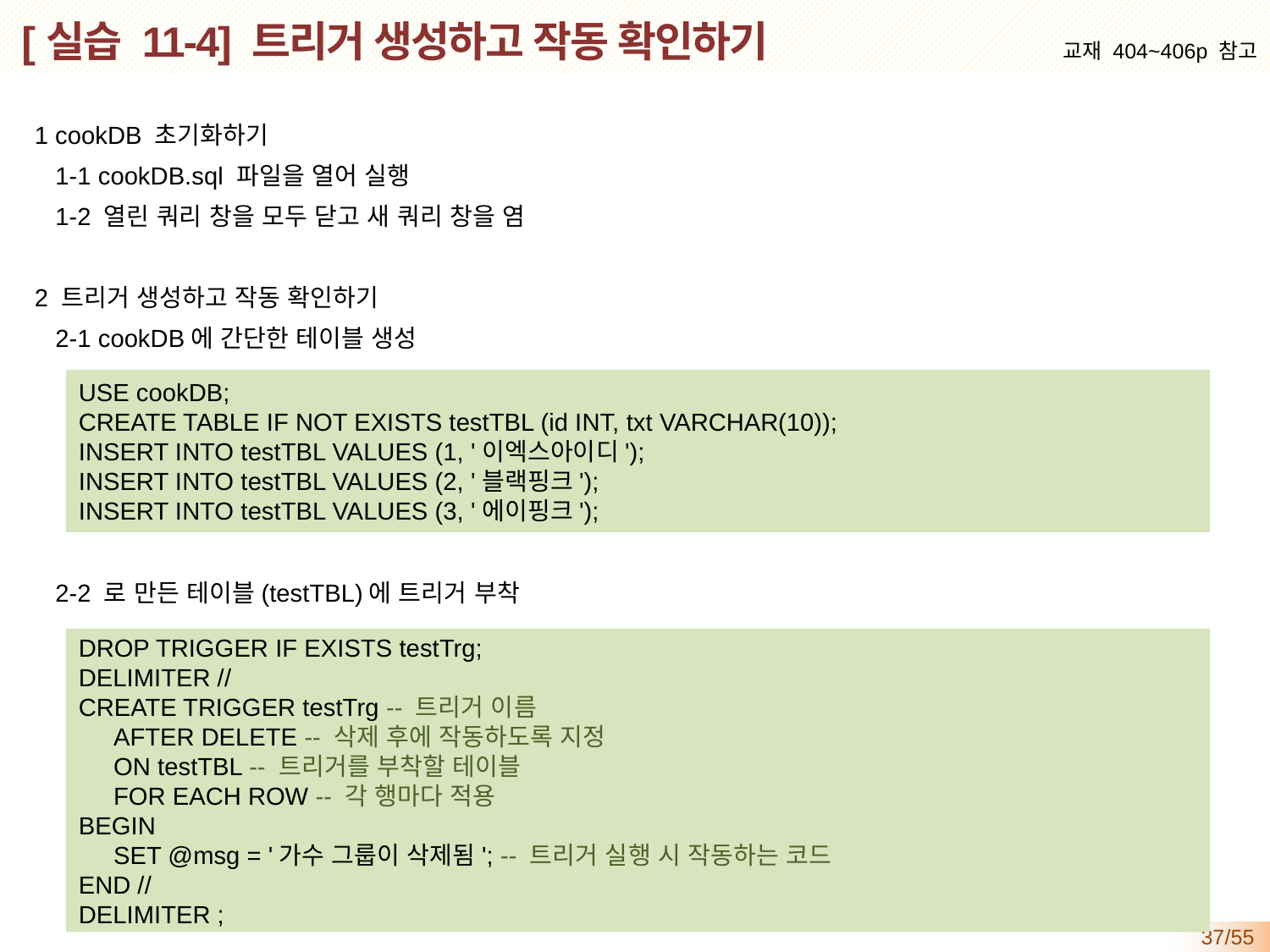

# [실습 11-4] 트리거 생성하고 작동 확인하기
교재 404~406p 참고
1 cookDB 초기화하기
   1-1 cookDB.sql 파일을 열어 실행
   1-2 열린 쿼리 창을 모두 닫고 새 쿼리 창을 염

2 트리거 생성하고 작동 확인하기
   2-1 cookDB에 간단한 테이블 생성

   2-2 로 만든 테이블(testTBL)에 트리거 부착

USE cookDB;
CREATE TABLE IF NOT EXISTS testTBL (id INT, txt VARCHAR(10));
INSERT INTO testTBL VALUES (1, '이엑스아이디');
INSERT INTO testTBL VALUES (2, '블랙핑크');
INSERT INTO testTBL VALUES (3, '에이핑크');
DROP TRIGGER IF EXISTS testTrg;
DELIMITER //
CREATE TRIGGER testTrg -- 트리거 이름
     AFTER DELETE -- 삭제 후에 작동하도록 지정
     ON testTBL -- 트리거를 부착할 테이블
     FOR EACH ROW -- 각 행마다 적용
BEGIN
     SET @msg = '가수 그룹이 삭제됨'; -- 트리거 실행 시 작동하는 코드
END //
DELIMITER ;